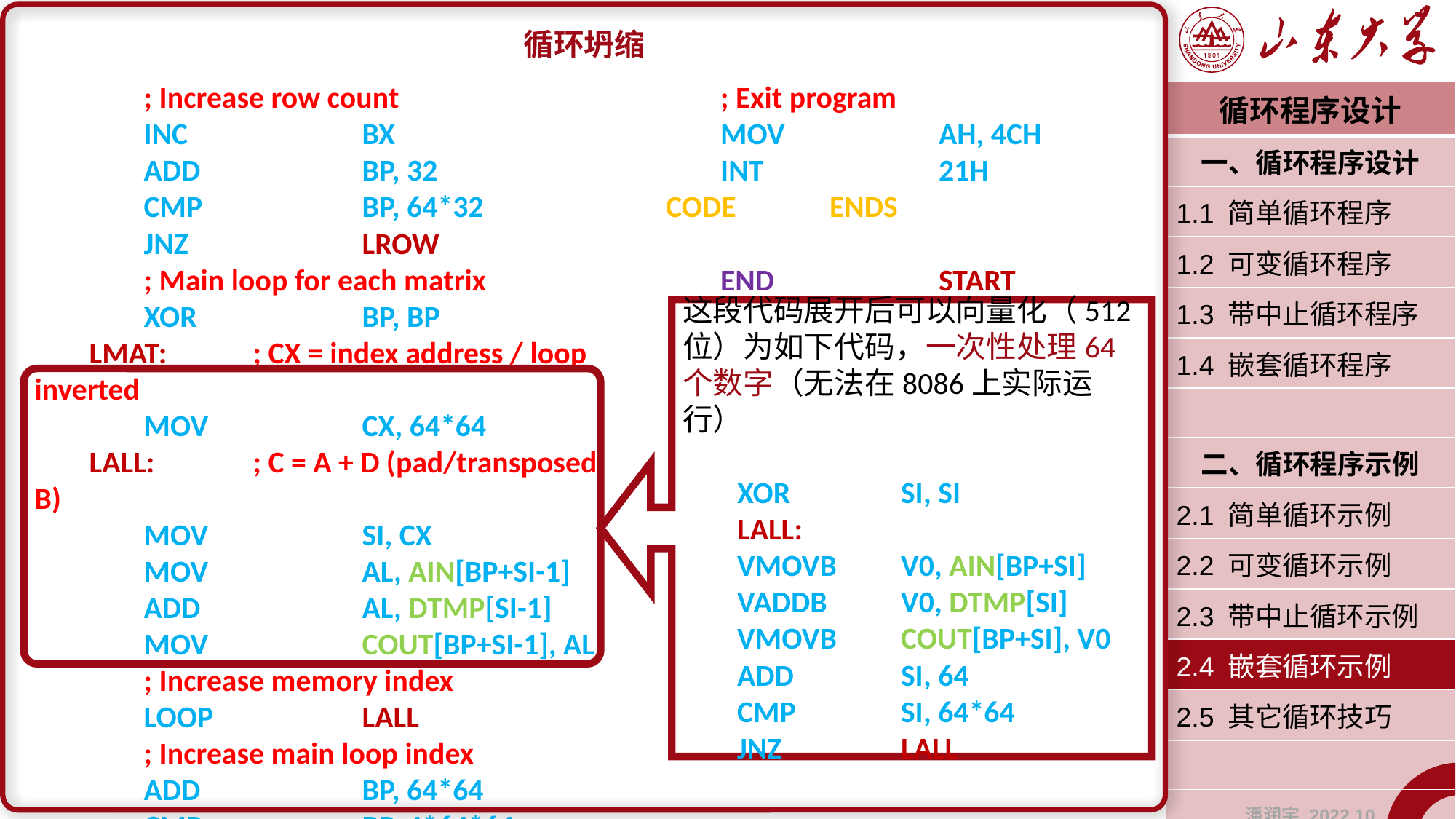

循环坍缩
	; Increase row count
	INC		BX
	ADD		BP, 32
	CMP		BP, 64*32
	JNZ		LROW
; Main loop for each matrix
	XOR		BP, BP
LMAT:	; CX = index address / loop inverted
	MOV		CX, 64*64
LALL:	; C = A + D (pad/transposed B)
	MOV		SI, CX
	MOV		AL, AIN[BP+SI-1]
	ADD		AL, DTMP[SI-1]
	MOV		COUT[BP+SI-1], AL
; Increase memory index
	LOOP		LALL
	; Increase main loop index
	ADD		BP, 64*64
	CMP		BP, 4*64*64
	JNZ		LMAT
; Exit program
	MOV		AH, 4CH
	INT		21H
CODE	ENDS

	END		START
| 循环程序设计 |
| --- |
| 一、循环程序设计 |
| 1.1 简单循环程序 |
| 1.2 可变循环程序 |
| 1.3 带中止循环程序 |
| 1.4 嵌套循环程序 |
|  |
| 二、循环程序示例 |
| 2.1 简单循环示例 |
| 2.2 可变循环示例 |
| 2.3 带中止循环示例 |
| 2.4 嵌套循环示例 |
| 2.5 其它循环技巧 |
|  |
| 潘润宇 2022.10 |
这段代码展开后可以向量化（512位）为如下代码，一次性处理64个数字（无法在8086上实际运行）

XOR		SI, SI
LALL:
VMOVB	V0, AIN[BP+SI]
VADDB	V0, DTMP[SI]
VMOVB	COUT[BP+SI], V0
ADD	SI, 64
CMP	SI, 64*64
JNZ		LALL